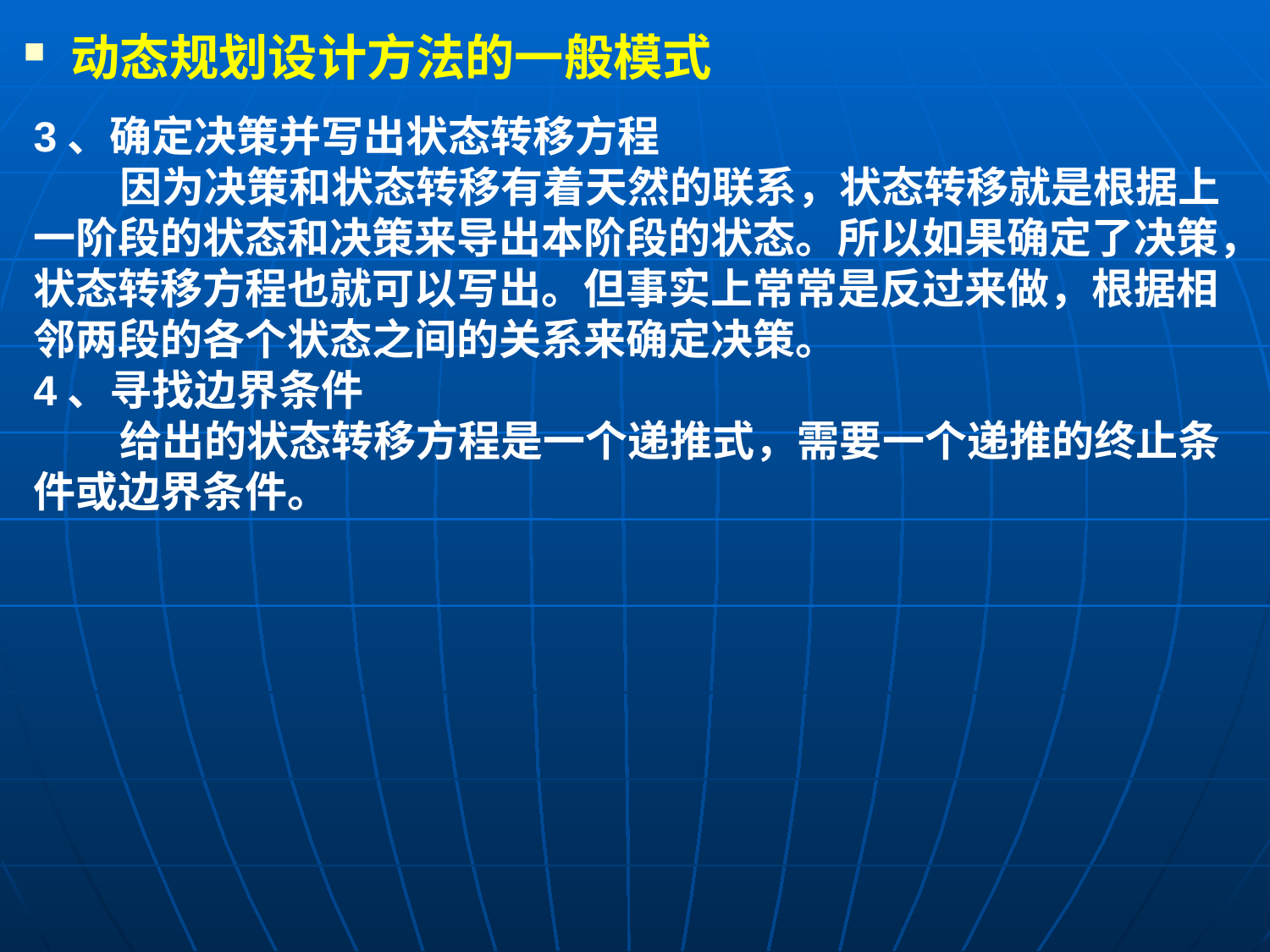

动态规划设计方法的一般模式
3、确定决策并写出状态转移方程
        因为决策和状态转移有着天然的联系，状态转移就是根据上一阶段的状态和决策来导出本阶段的状态。所以如果确定了决策，状态转移方程也就可以写出。但事实上常常是反过来做，根据相邻两段的各个状态之间的关系来确定决策。
4、寻找边界条件
        给出的状态转移方程是一个递推式，需要一个递推的终止条件或边界条件。